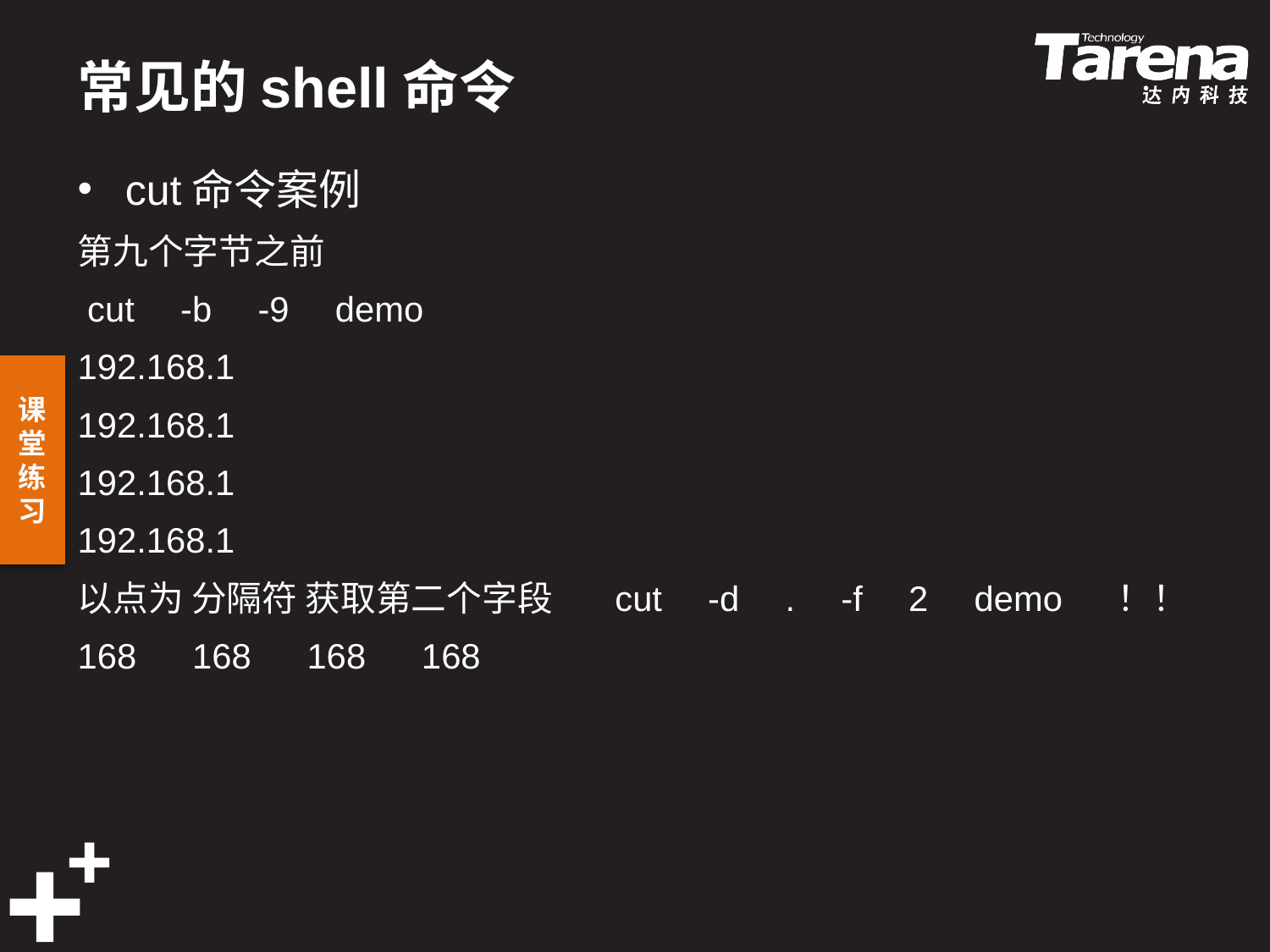

# 常见的shell命令
cut命令案例
第九个字节之前 
 cut  -b  -9  demo 
192.168.1 
192.168.1 
192.168.1 
192.168.1 
以点为 分隔符 获取第二个字段   cut  -d  .  -f  2  demo  ！！
168   168   168   168 